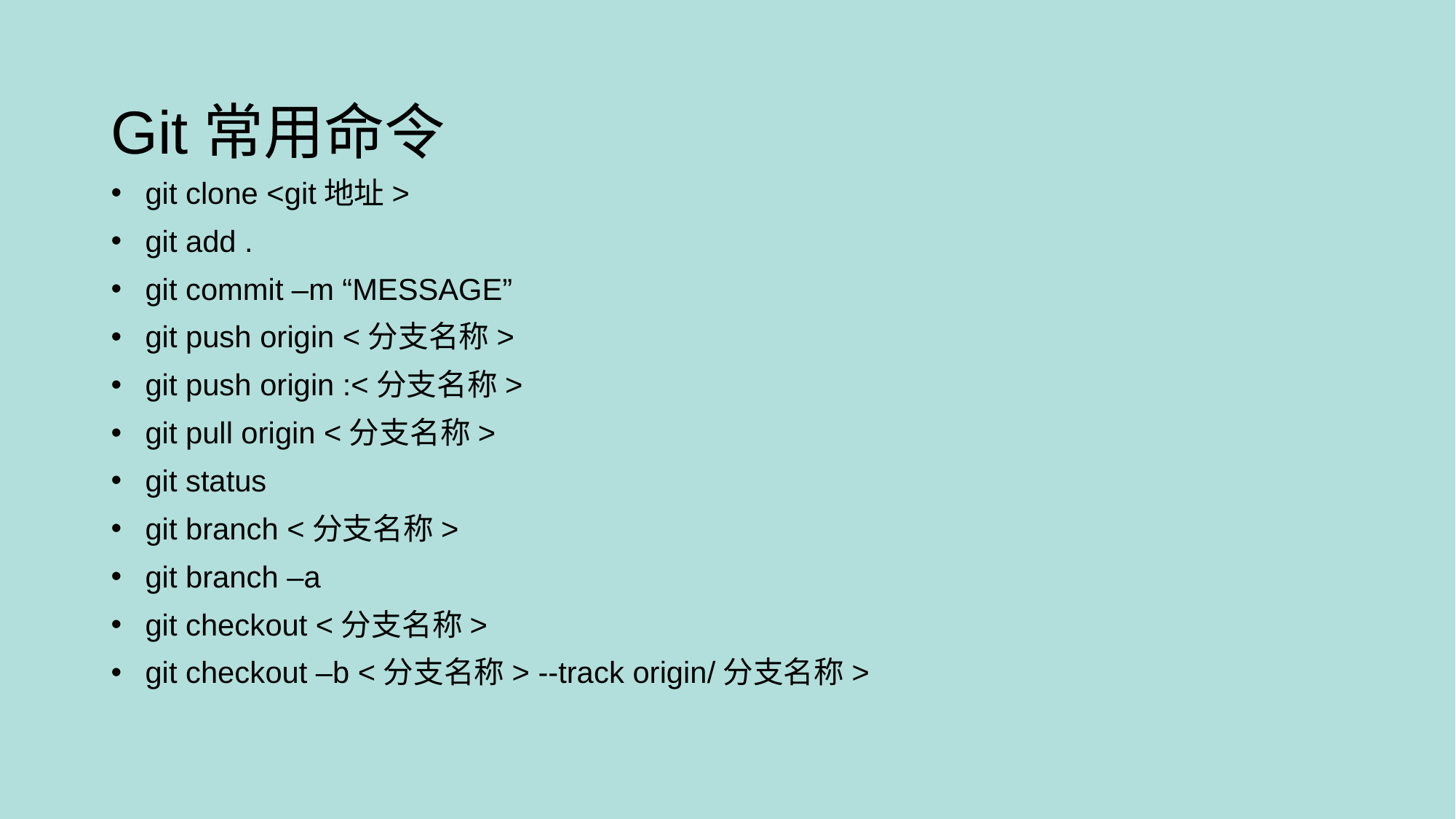

# Git常用命令
git clone <git地址>
git add .
git commit –m “MESSAGE”
git push origin <分支名称>
git push origin :<分支名称>
git pull origin <分支名称>
git status
git branch <分支名称>
git branch –a
git checkout <分支名称>
git checkout –b <分支名称> --track origin/分支名称>